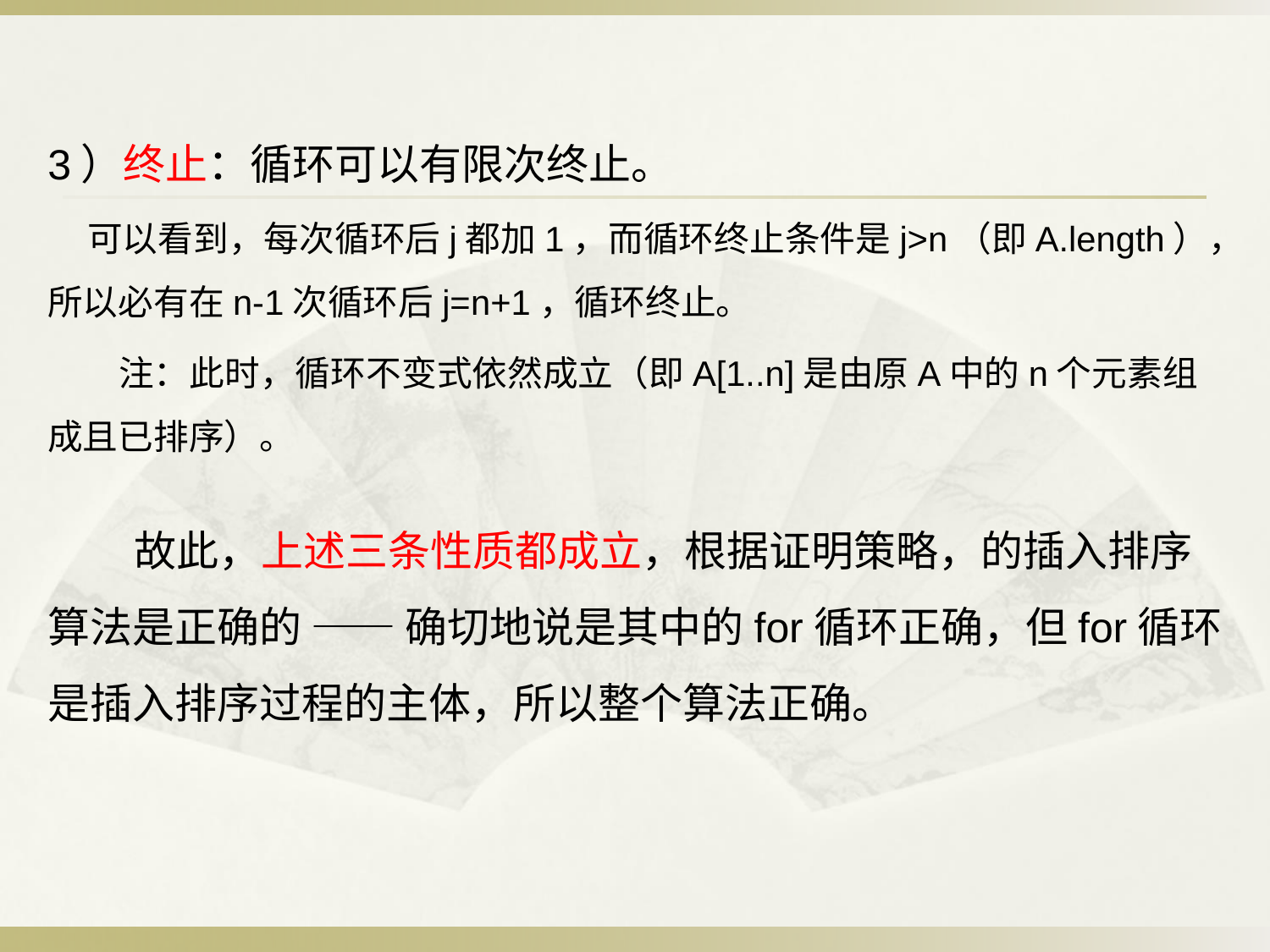

3）终止：循环可以有限次终止。
    可以看到，每次循环后j都加1，而循环终止条件是j>n（即A.length），所以必有在n-1次循环后j=n+1，循环终止。
        注：此时，循环不变式依然成立（即A[1..n]是由原A中的n个元素组成且已排序）。
        故此，上述三条性质都成立，根据证明策略，的插入排序算法是正确的 —— 确切地说是其中的for循环正确，但for循环是插入排序过程的主体，所以整个算法正确。